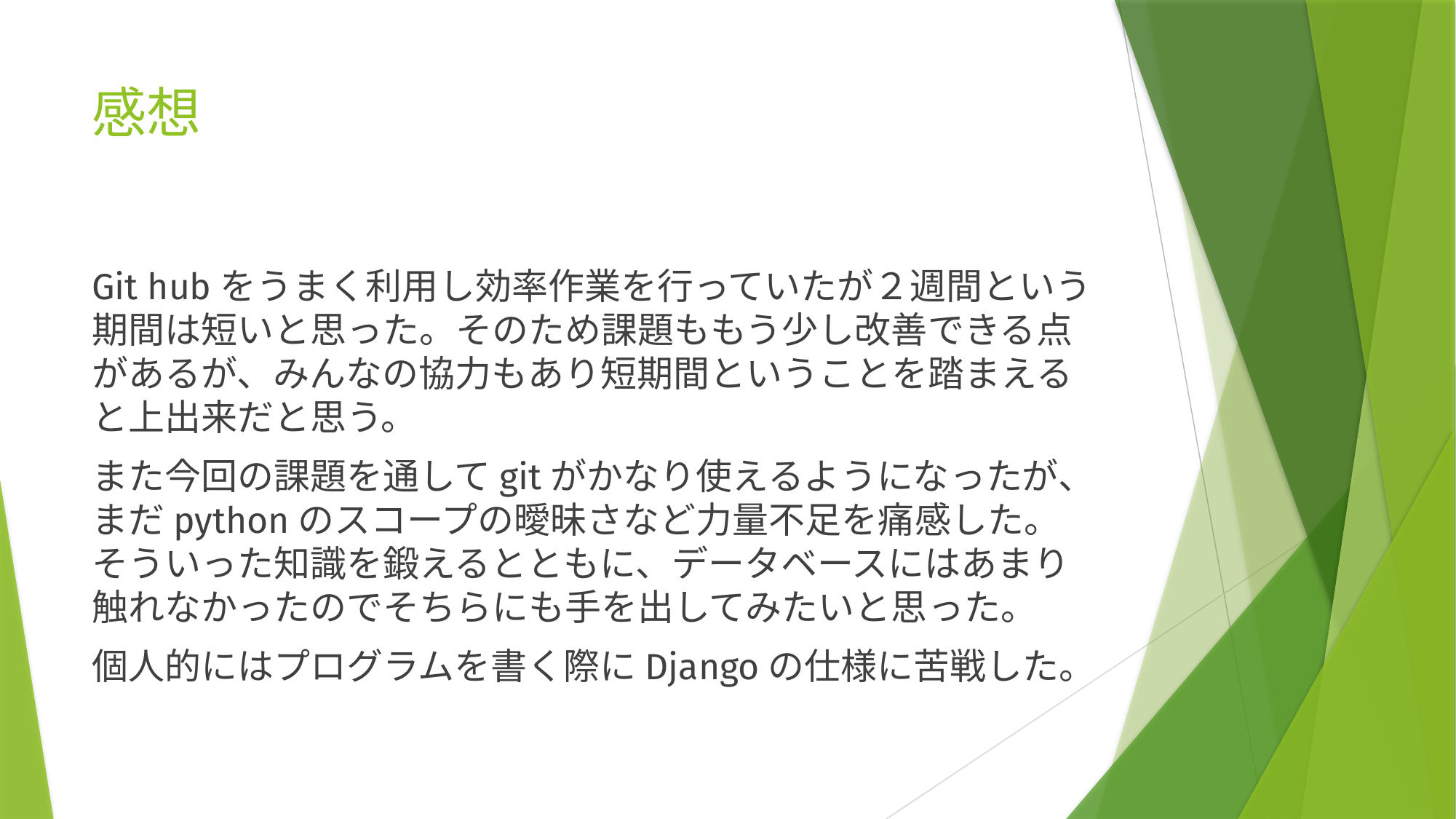

# 感想
Git hubをうまく利用し効率作業を行っていたが２週間という期間は短いと思った。そのため課題ももう少し改善できる点があるが、みんなの協力もあり短期間ということを踏まえると上出来だと思う。
また今回の課題を通してgitがかなり使えるようになったが、まだpythonのスコープの曖昧さなど力量不足を痛感した。そういった知識を鍛えるとともに、データベースにはあまり触れなかったのでそちらにも手を出してみたいと思った。
個人的にはプログラムを書く際にDjangoの仕様に苦戦した。